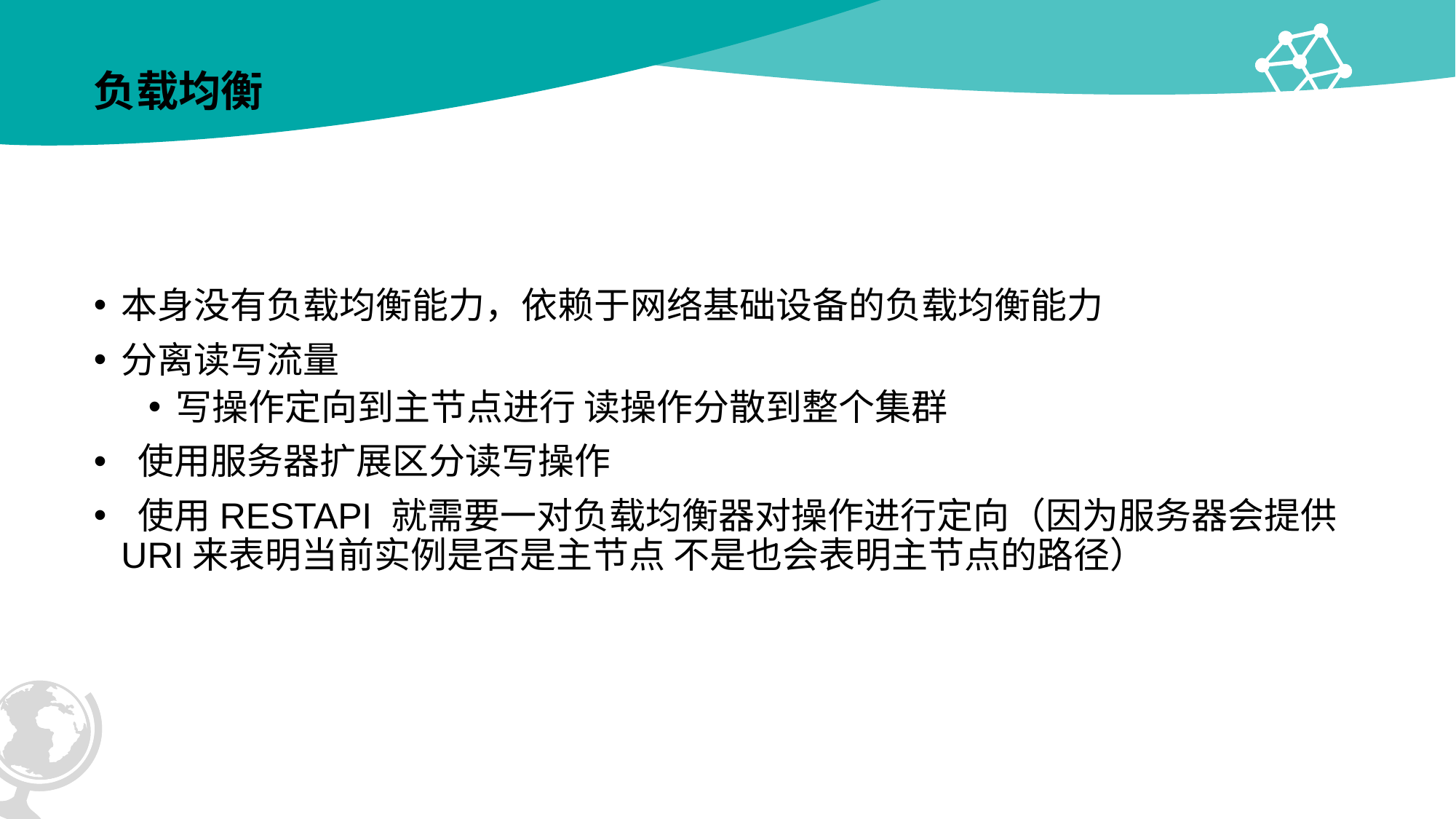

# 负载均衡

本身没有负载均衡能力，依赖于网络基础设备的负载均衡能力
分离读写流量
写操作定向到主节点进行 读操作分散到整个集群
 使用服务器扩展区分读写操作
 使用RESTAPI 就需要一对负载均衡器对操作进行定向（因为服务器会提供URI来表明当前实例是否是主节点 不是也会表明主节点的路径）